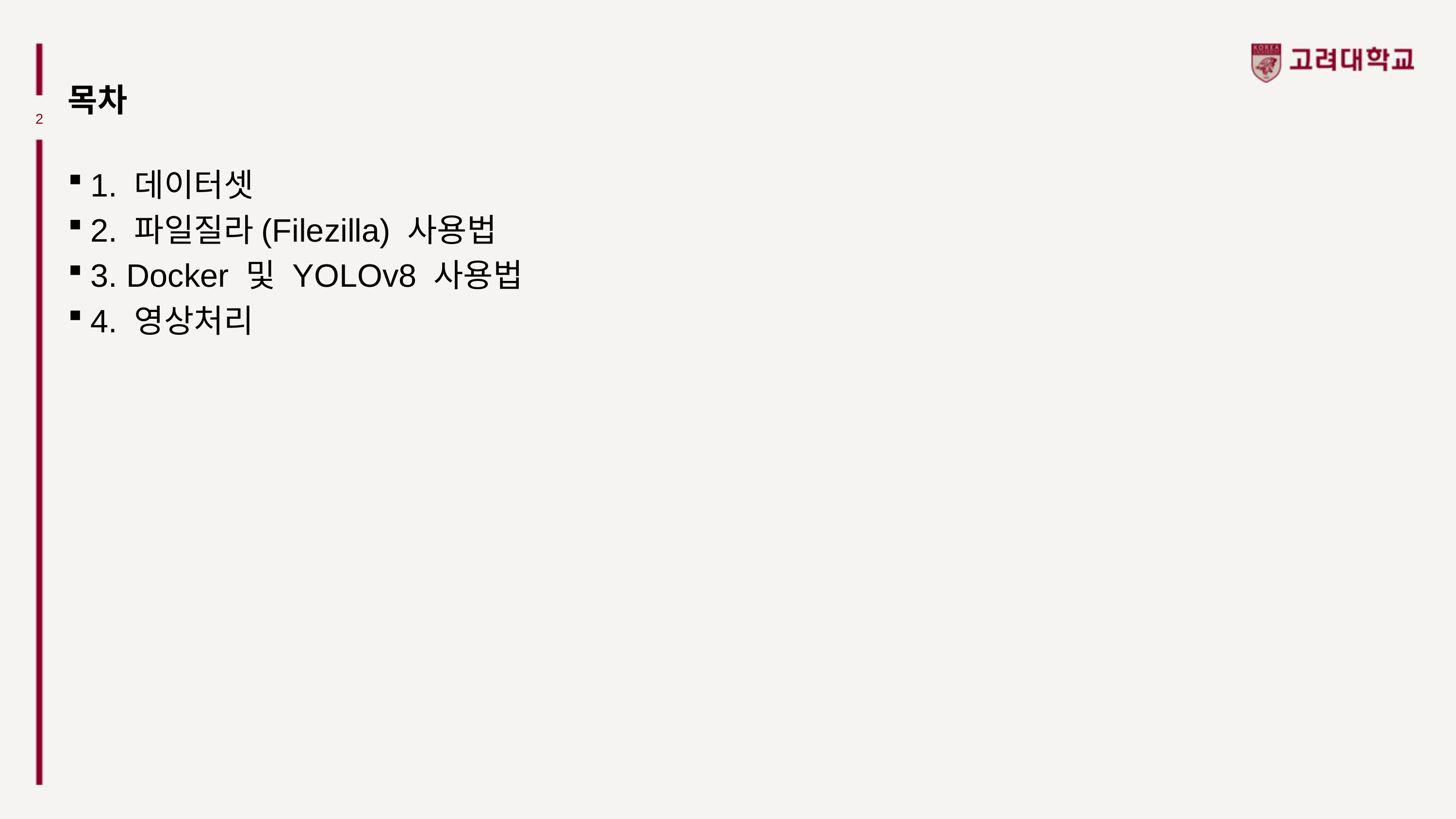

목차
2
1. 데이터셋
2. 파일질라(Filezilla) 사용법
3. Docker 및 YOLOv8 사용법
4. 영상처리